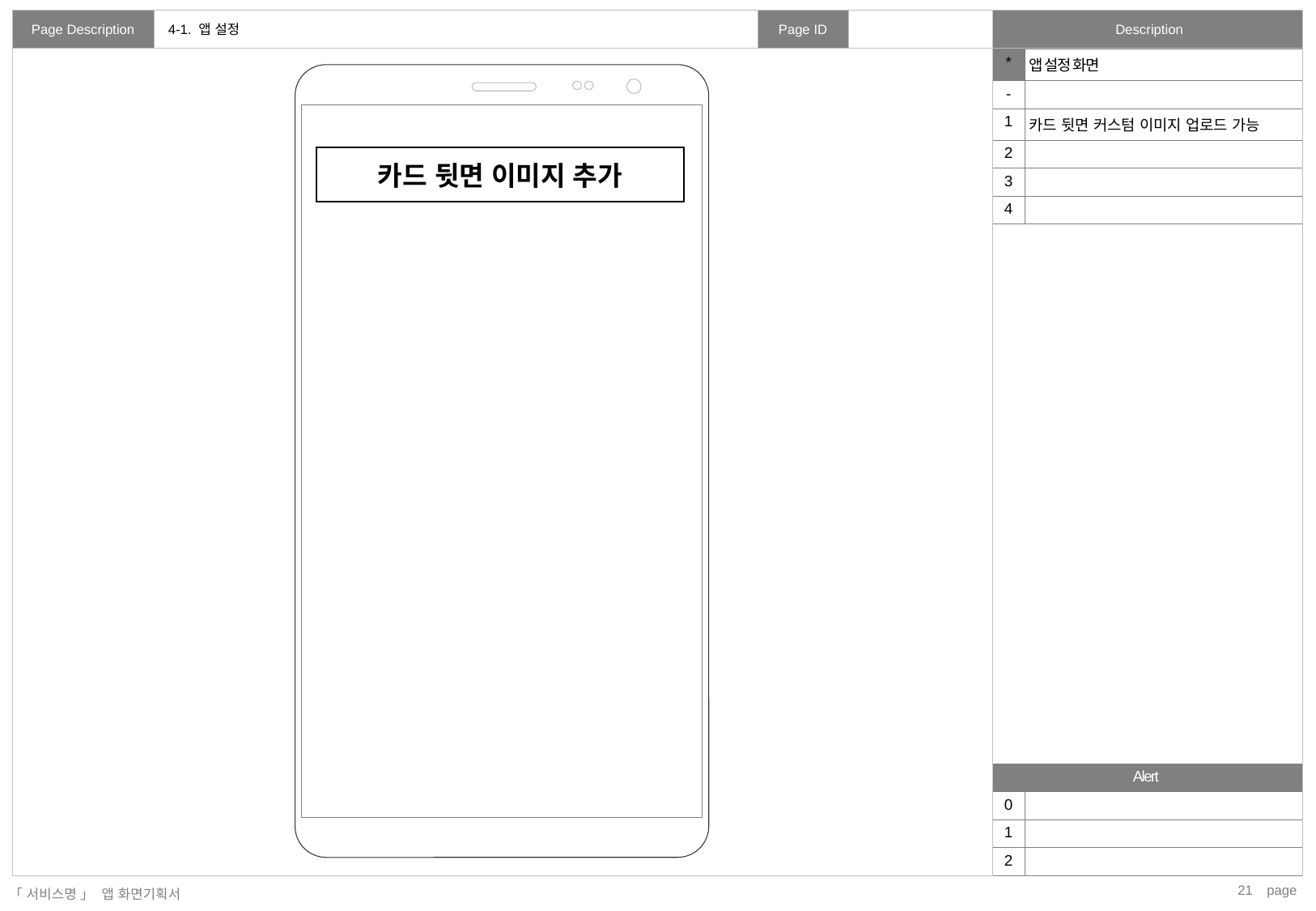

# 4-1. 앱 설정
| \* | 앱 설정 화면 |
| --- | --- |
| - |  |
| 1 | 카드 뒷면 커스텀 이미지 업로드 가능 |
| 2 |  |
| 3 |  |
| 4 |  |
카드 뒷면 이미지 추가
| Alert |  |
| --- | --- |
| 0 |  |
| 1 |  |
| 2 |  |